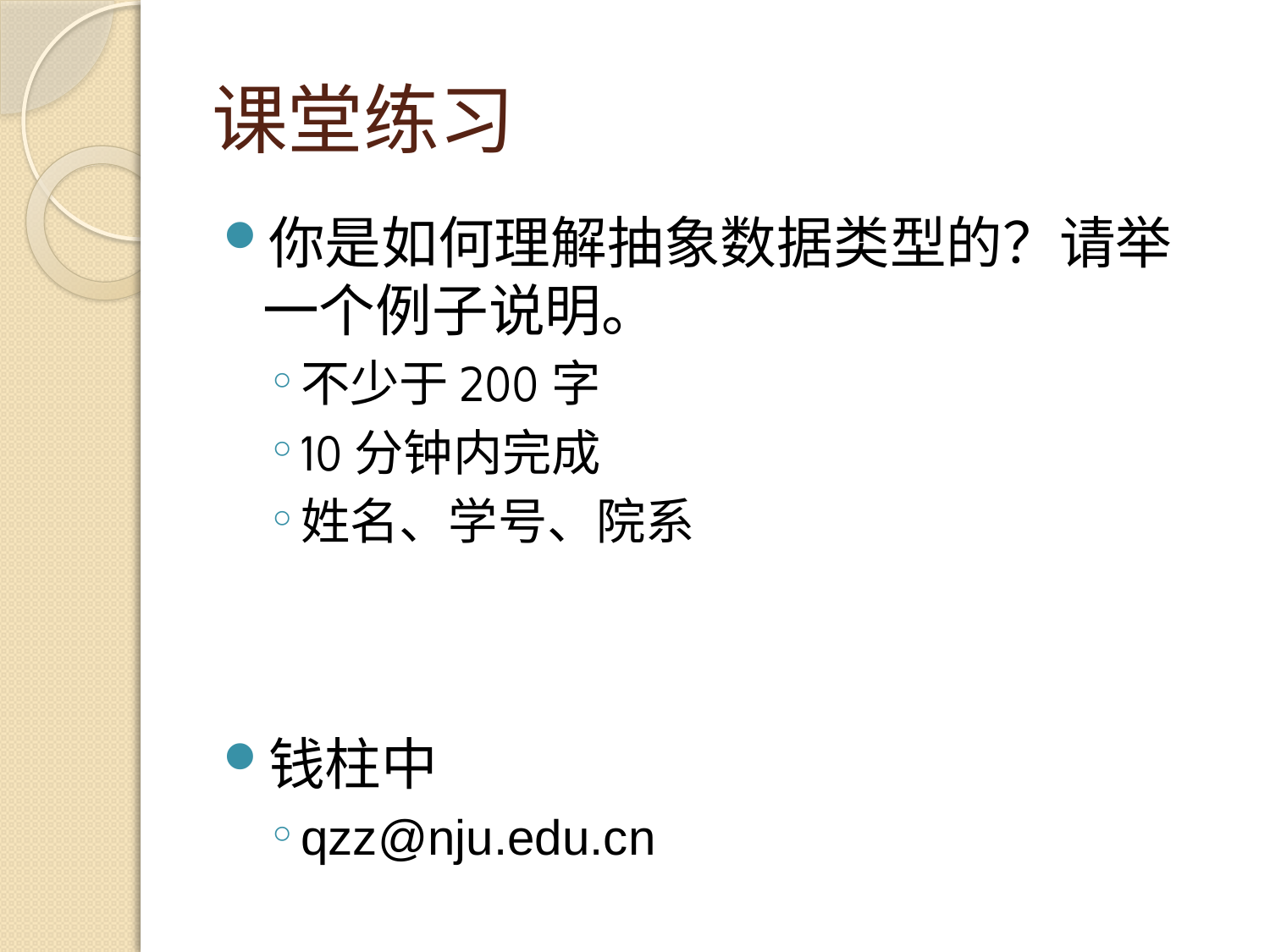

# 课堂练习
你是如何理解抽象数据类型的？请举一个例子说明。
不少于200字
10分钟内完成
姓名、学号、院系

钱柱中
qzz@nju.edu.cn